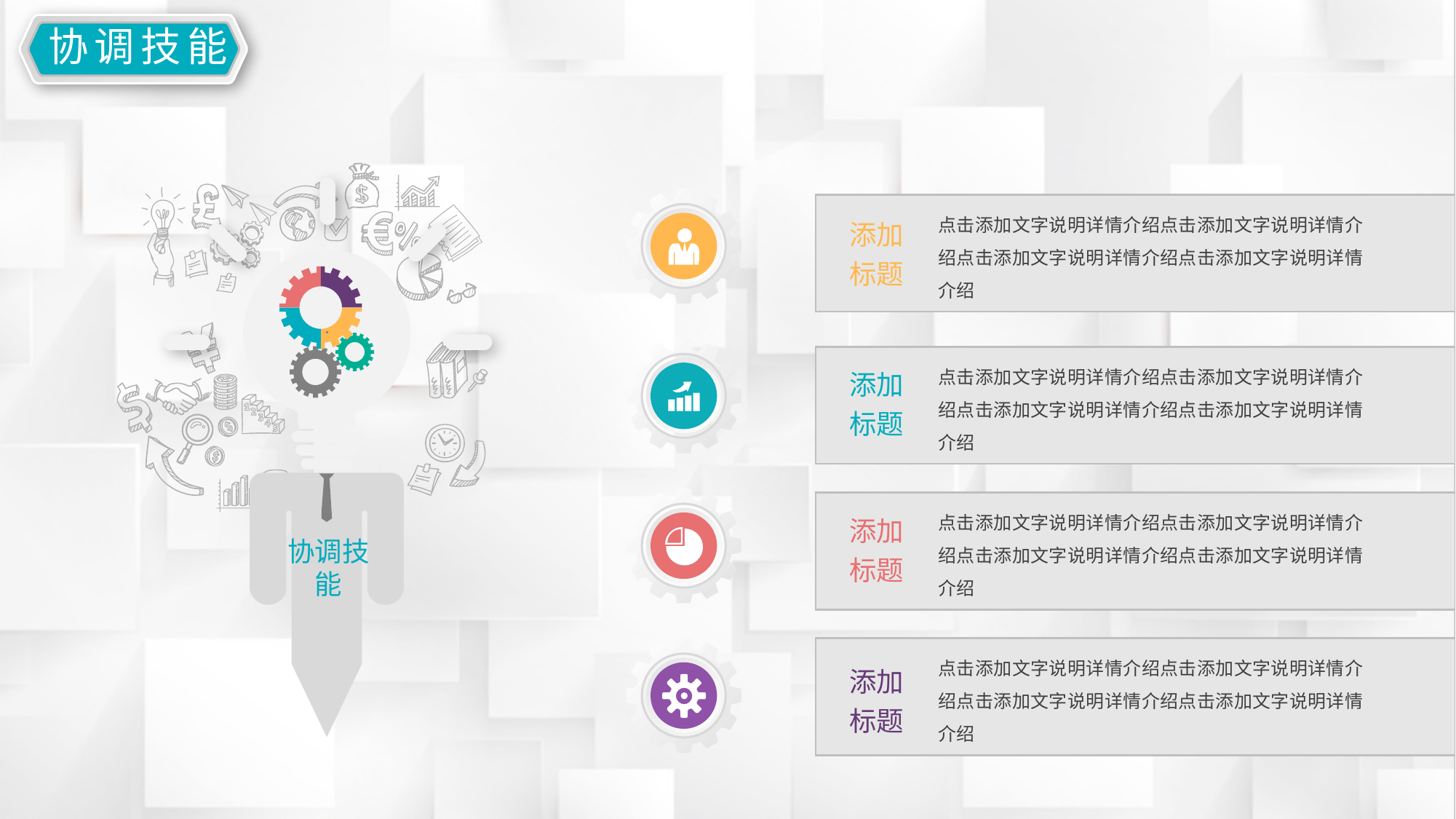

延迟符

协调技能

点击添加文字说明详情介绍点击添加文字说明详情介绍点击添加文字说明详情介绍点击添加文字说明详情介绍
添加
标题

点击添加文字说明详情介绍点击添加文字说明详情介绍点击添加文字说明详情介绍点击添加文字说明详情介绍
添加
标题

点击添加文字说明详情介绍点击添加文字说明详情介绍点击添加文字说明详情介绍点击添加文字说明详情介绍
添加
标题
协调技能

点击添加文字说明详情介绍点击添加文字说明详情介绍点击添加文字说明详情介绍点击添加文字说明详情介绍
添加
标题